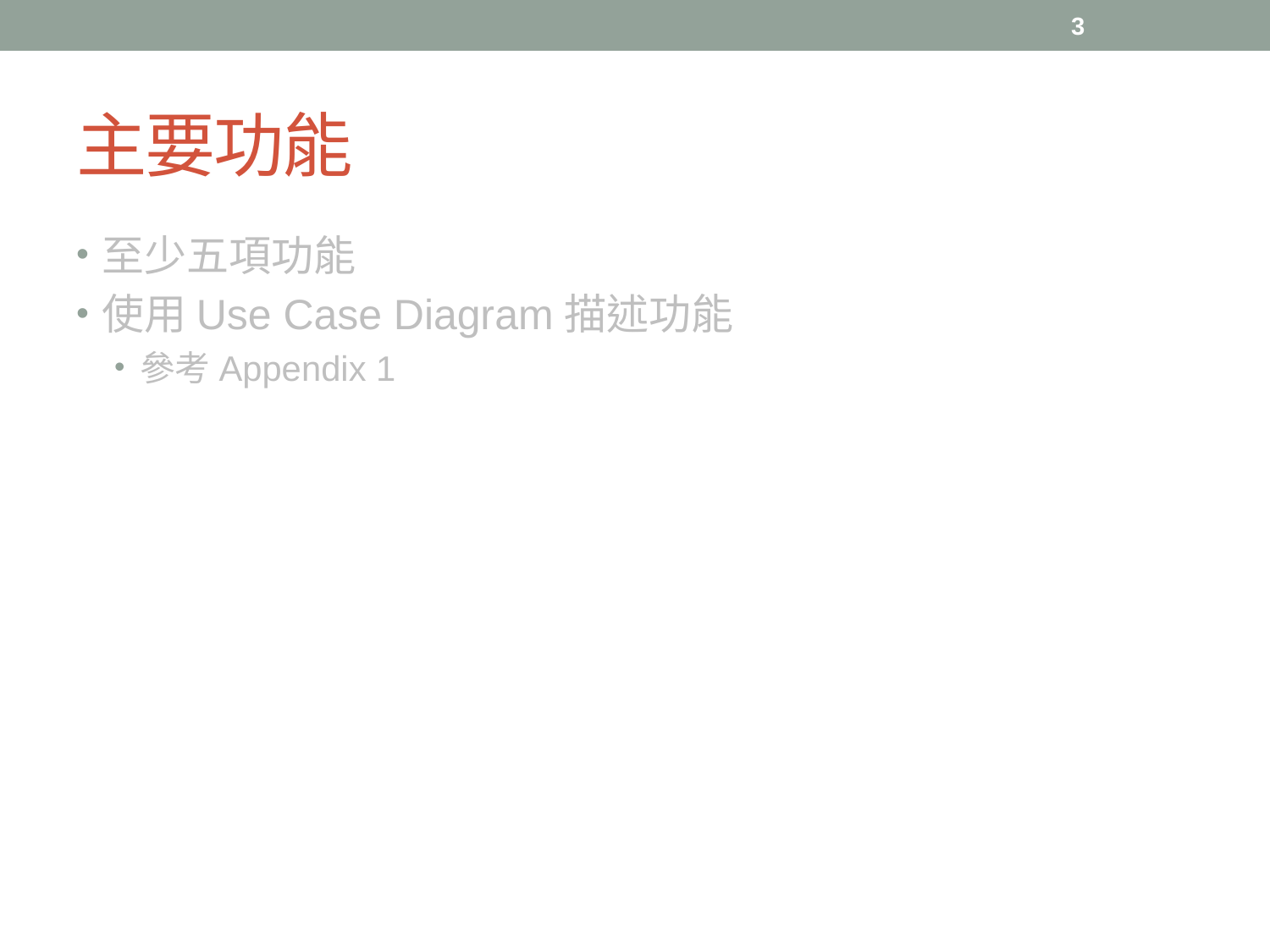

3
# 主要功能
至少五項功能
使用Use Case Diagram描述功能
參考Appendix 1